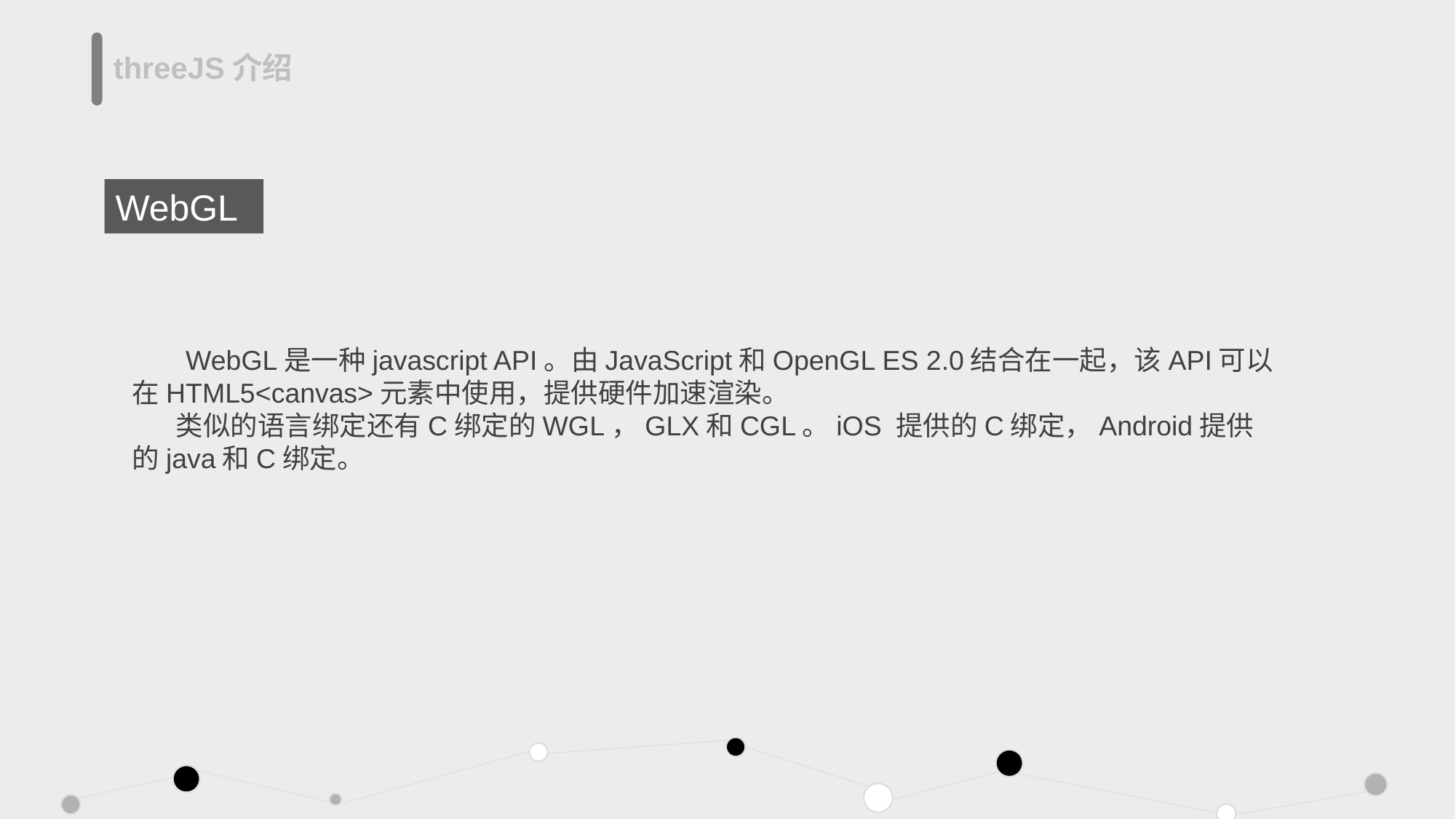

threeJS介绍

WebGL

       WebGL是一种javascript API。由JavaScript和OpenGL ES 2.0结合在一起，该API可以在HTML5<canvas>元素中使用，提供硬件加速渲染。
      类似的语言绑定还有C绑定的WGL，GLX和CGL。iOS 提供的C绑定，Android提供的java和C绑定。